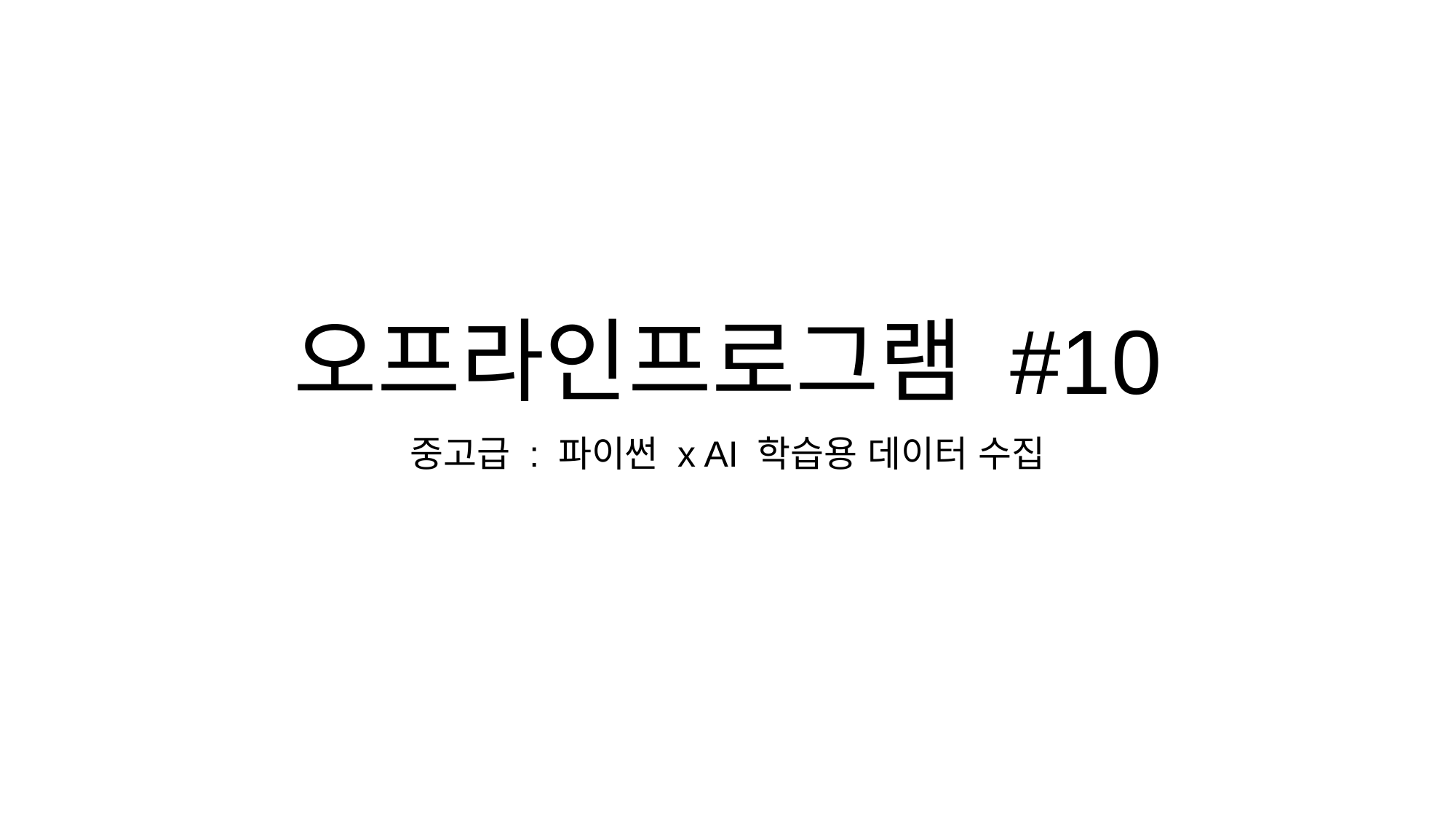

# 오프라인프로그램 #10
중고급 : 파이썬 x AI 학습용 데이터 수집